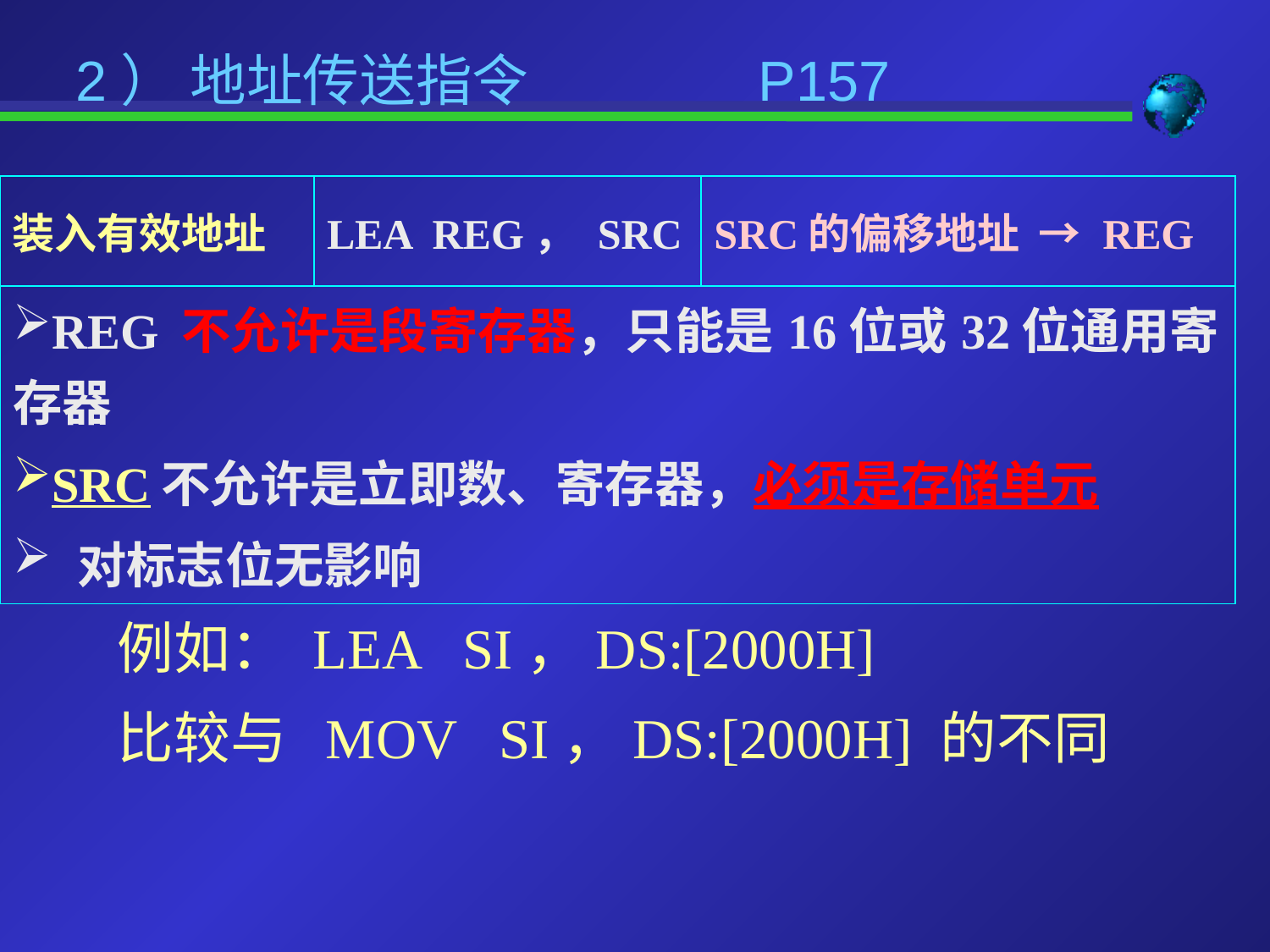

# 2） 地址传送指令                 P157
| 装入有效地址 | LEA REG， SRC | SRC的偏移地址 → REG |
| --- | --- | --- |
| REG 不允许是段寄存器，只能是16位或32位通用寄存器 SRC不允许是立即数、寄存器，必须是存储单元 对标志位无影响 |  |  |
例如： LEA   SI，DS:[2000H]
比较与  MOV   SI，DS:[2000H] 的不同
25